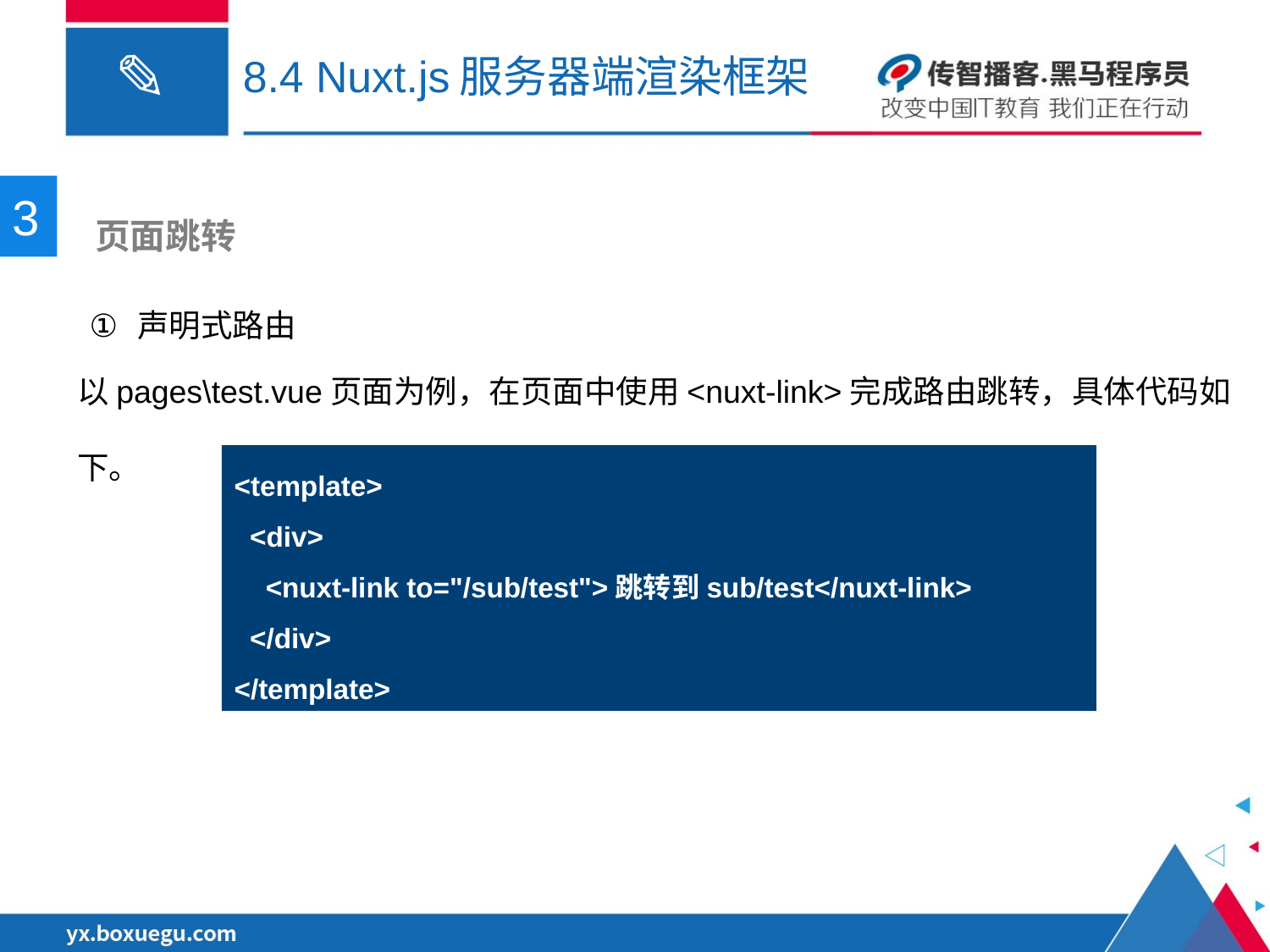

# 8.4 Nuxt.js服务器端渲染框架

3
  页面跳转
声明式路由
以pages\test.vue页面为例，在页面中使用<nuxt-link>完成路由跳转，具体代码如下。
<template>
  <div>
    <nuxt-link to="/sub/test">跳转到sub/test</nuxt-link>
  </div>
</template>